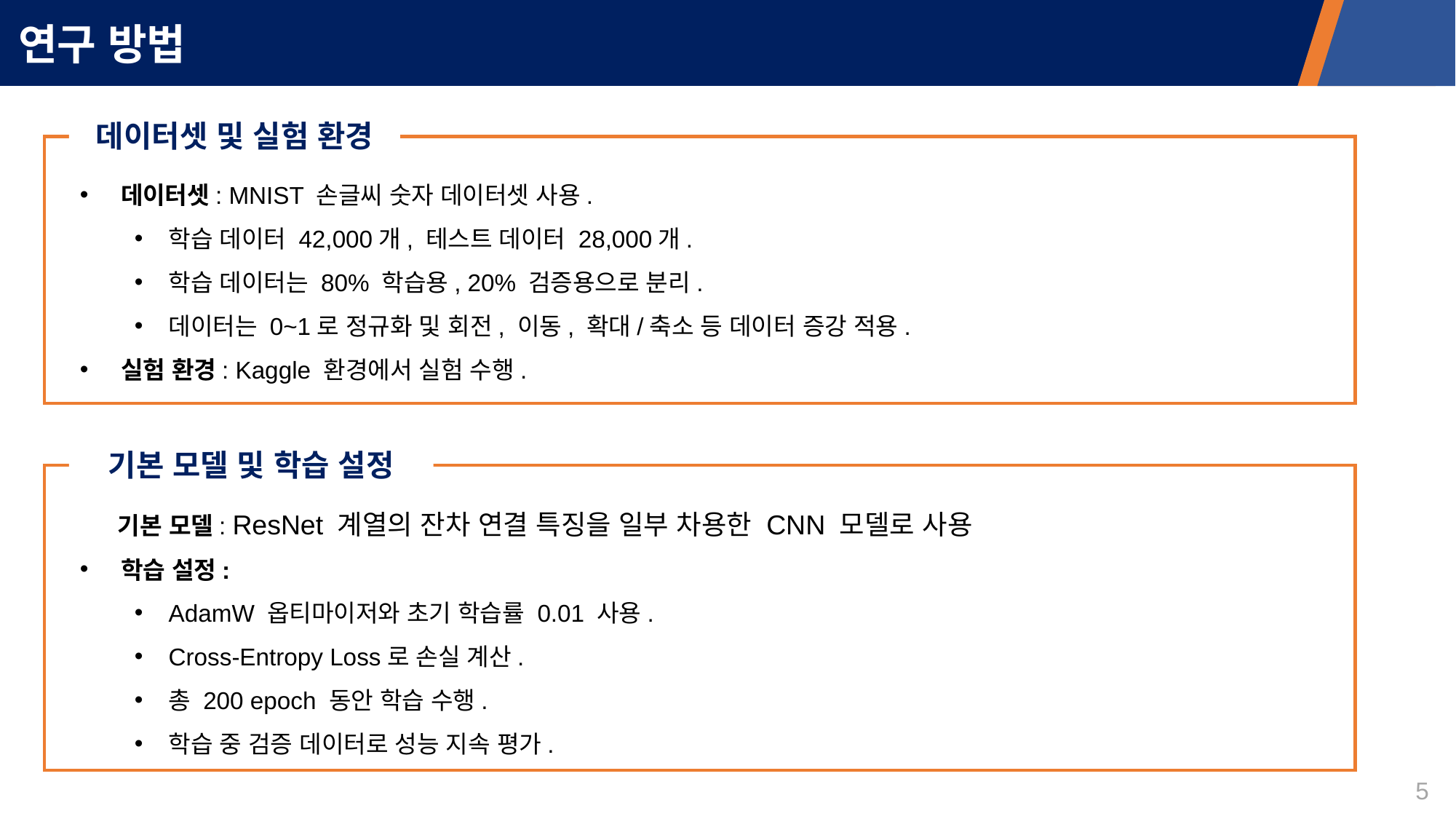

연구 방법
데이터셋 및 실험 환경

데이터셋: MNIST 손글씨 숫자 데이터셋 사용.
학습 데이터 42,000개, 테스트 데이터 28,000개.
학습 데이터는 80% 학습용, 20% 검증용으로 분리.
데이터는 0~1로 정규화 및 회전, 이동, 확대/축소 등 데이터 증강 적용.
실험 환경: Kaggle 환경에서 실험 수행.
기본 모델 및 학습 설정

기본 모델: ResNet 계열의 잔차 연결 특징을 일부 차용한 CNN 모델로 사용
학습 설정:
AdamW 옵티마이저와 초기 학습률 0.01 사용.
Cross-Entropy Loss로 손실 계산.
총 200 epoch 동안 학습 수행.
학습 중 검증 데이터로 성능 지속 평가.

5